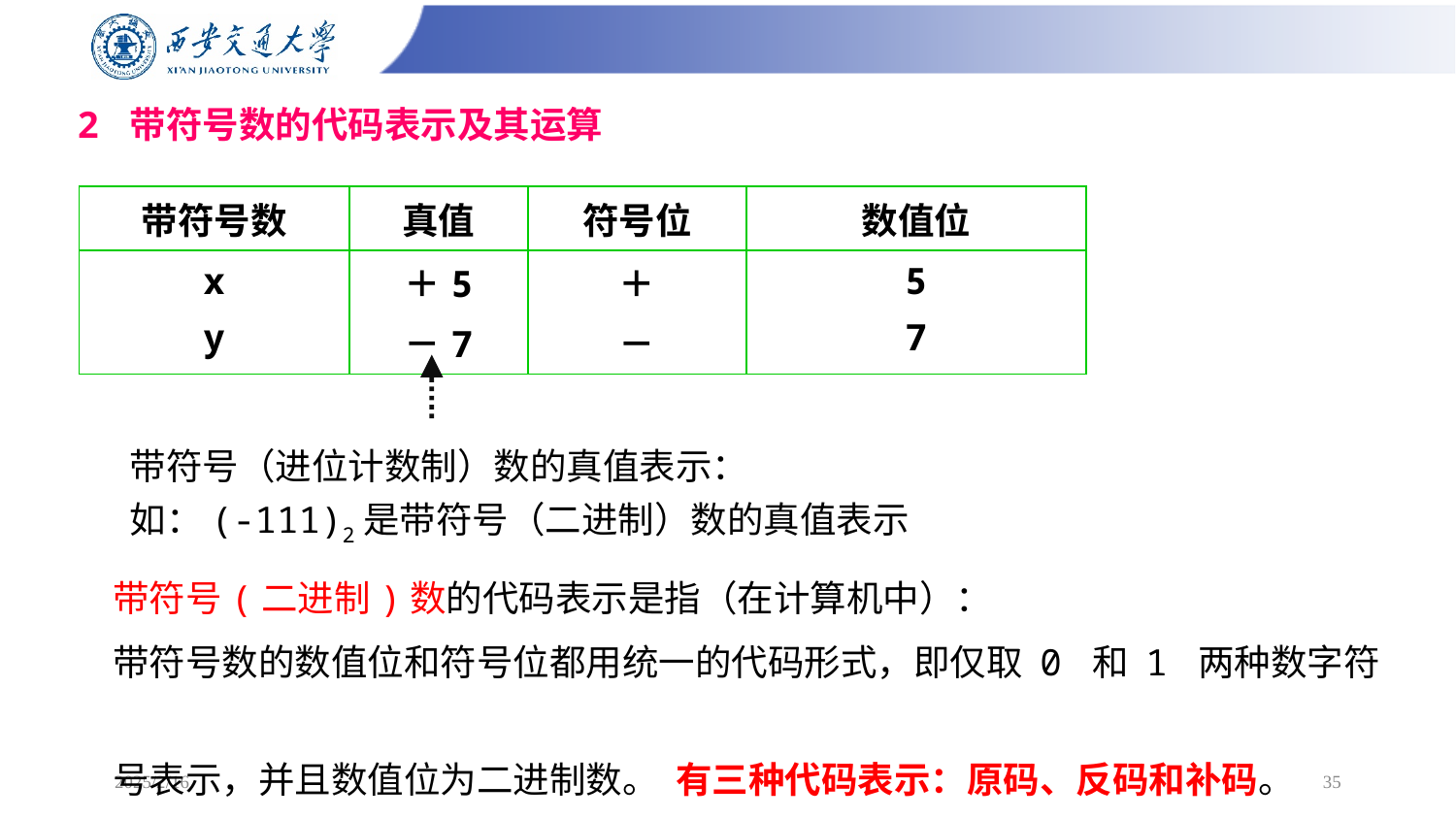

# 2 带符号数的代码表示及其运算
| 带符号数 | 真值 | 符号位 | 数值位 |
| --- | --- | --- | --- |
| x y | ＋5 －7 | ＋ － | 5 7 |

带符号（进位计数制）数的真值表示：
如：(-111)2是带符号（二进制）数的真值表示
  带符号(二进制)数的代码表示是指（在计算机中）：
  带符号数的数值位和符号位都用统一的代码形式，即仅取 0 和 1 两种数字符
  号表示，并且数值位为二进制数。  有三种代码表示：原码、反码和补码。
2025/2/16
35